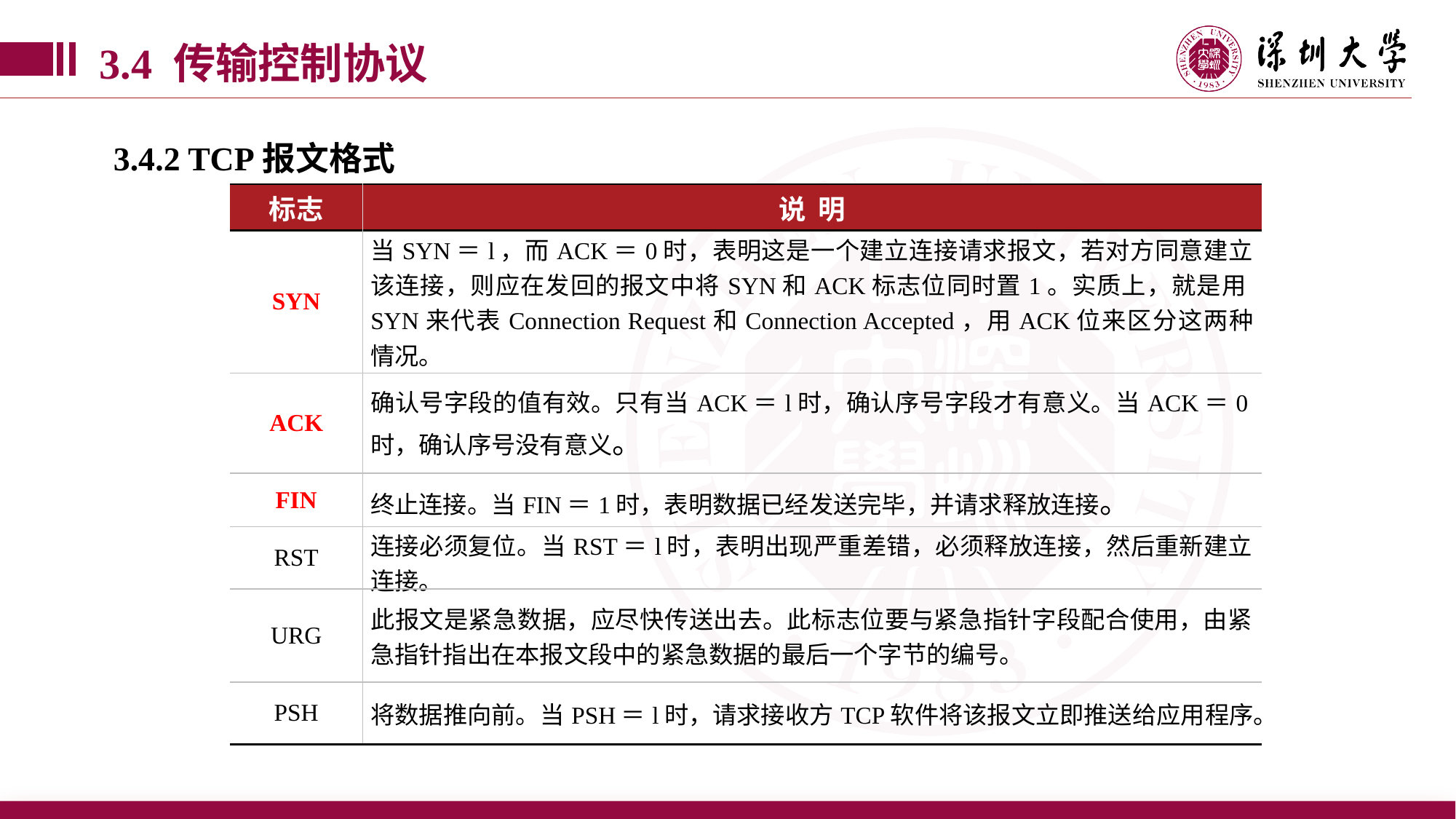

3.4 传输控制协议

3.4.2 TCP报文格式
| 标志 | 说 明 |
| --- | --- |
| SYN | 当SYN＝l，而ACK＝0时，表明这是一个建立连接请求报文，若对方同意建立该连接，则应在发回的报文中将SYN和ACK标志位同时置1。实质上，就是用SYN来代表Connection Request和Connection Accepted，用ACK位来区分这两种情况。 |
| ACK | 确认号字段的值有效。只有当ACK＝l时，确认序号字段才有意义。当ACK＝0时，确认序号没有意义。 |
| FIN | 终止连接。当FIN＝1时，表明数据已经发送完毕，并请求释放连接。 |
| RST | 连接必须复位。当RST＝l时，表明出现严重差错，必须释放连接，然后重新建立连接。 |
| URG | 此报文是紧急数据，应尽快传送出去。此标志位要与紧急指针字段配合使用，由紧急指针指出在本报文段中的紧急数据的最后一个字节的编号。 |
| PSH | 将数据推向前。当PSH＝l时，请求接收方TCP软件将该报文立即推送给应用程序。 |